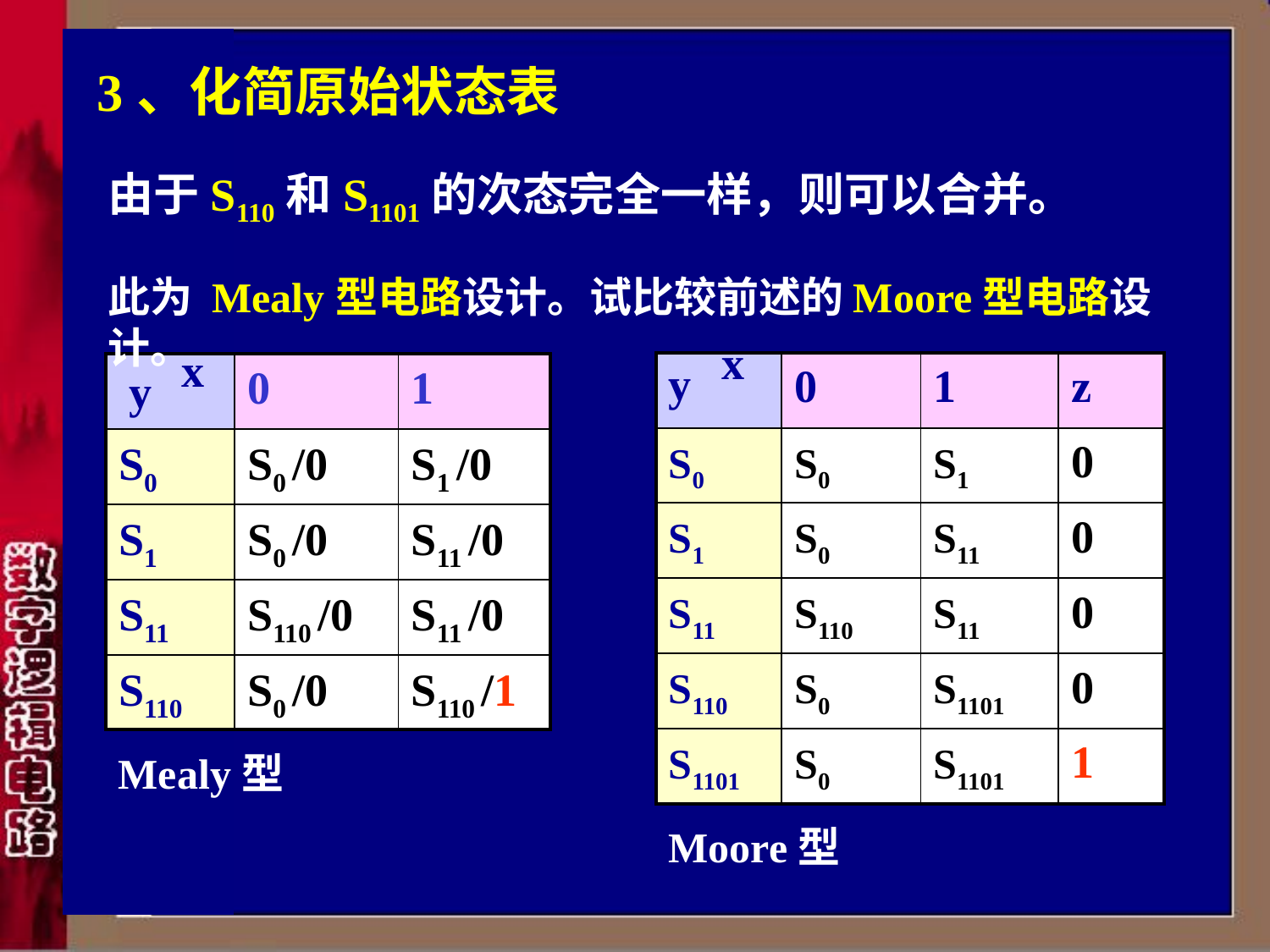

# 3、化简原始状态表
由于S110和S1101的次态完全一样，则可以合并。
此为 Mealy型电路设计。试比较前述的Moore型电路设计。
x
y
x
y
|  | 0 | 1 | z |
| --- | --- | --- | --- |
| S0 | S0 | S1 | 0 |
| S1 | S0 | S11 | 0 |
| S11 | S110 | S11 | 0 |
| S110 | S0 | S1101 | 0 |
| S1101 | S0 | S1101 | 1 |
|  | 0 | 1 |
| --- | --- | --- |
| S0 | S0 /0 | S1 /0 |
| S1 | S0 /0 | S11 /0 |
| S11 | S110 /0 | S11 /0 |
| S110 | S0 /0 | S110 /1 |
Mealy型
Moore型